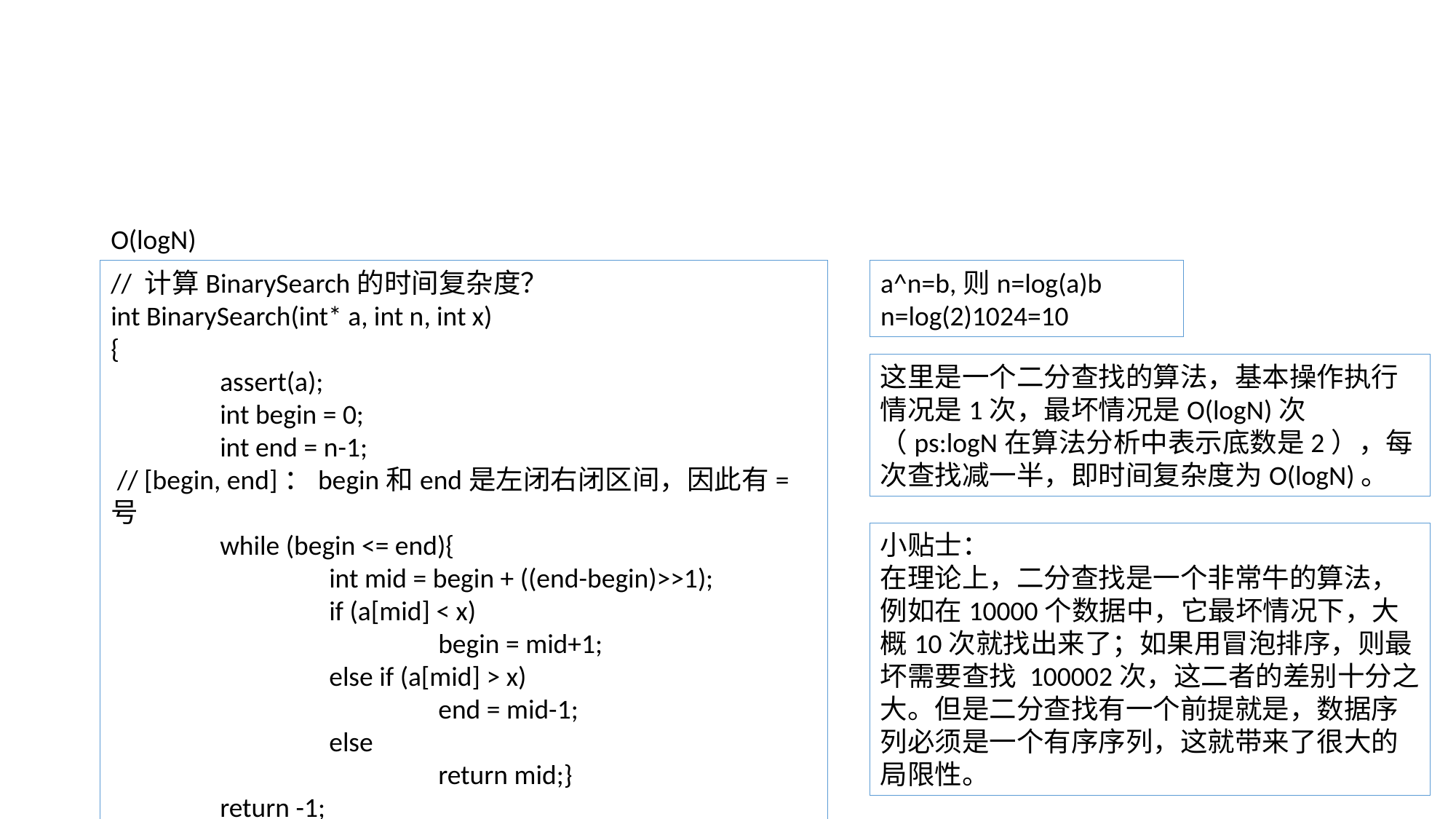

#
O(logN)
// 计算BinarySearch的时间复杂度？
int BinarySearch(int* a, int n, int x)
{
	assert(a);
	int begin = 0;
	int end = n-1;
 // [begin, end]：begin和end是左闭右闭区间，因此有=号
	while (begin <= end){
		int mid = begin + ((end-begin)>>1);
		if (a[mid] < x)
			begin = mid+1;
		else if (a[mid] > x)
			end = mid-1;
		else
			return mid;}
	return -1;
}
a^n=b,则n=log(a)b
n=log(2)1024=10
这里是一个二分查找的算法，基本操作执行情况是1次，最坏情况是O(logN)次 （ps:logN在算法分析中表示底数是2），每次查找减一半，即时间复杂度为O(logN)。
小贴士：
在理论上，二分查找是一个非常牛的算法，例如在10000个数据中，它最坏情况下，大概10次就找出来了；如果用冒泡排序，则最坏需要查找 100002次，这二者的差别十分之大。但是二分查找有一个前提就是，数据序列必须是一个有序序列，这就带来了很大的局限性。